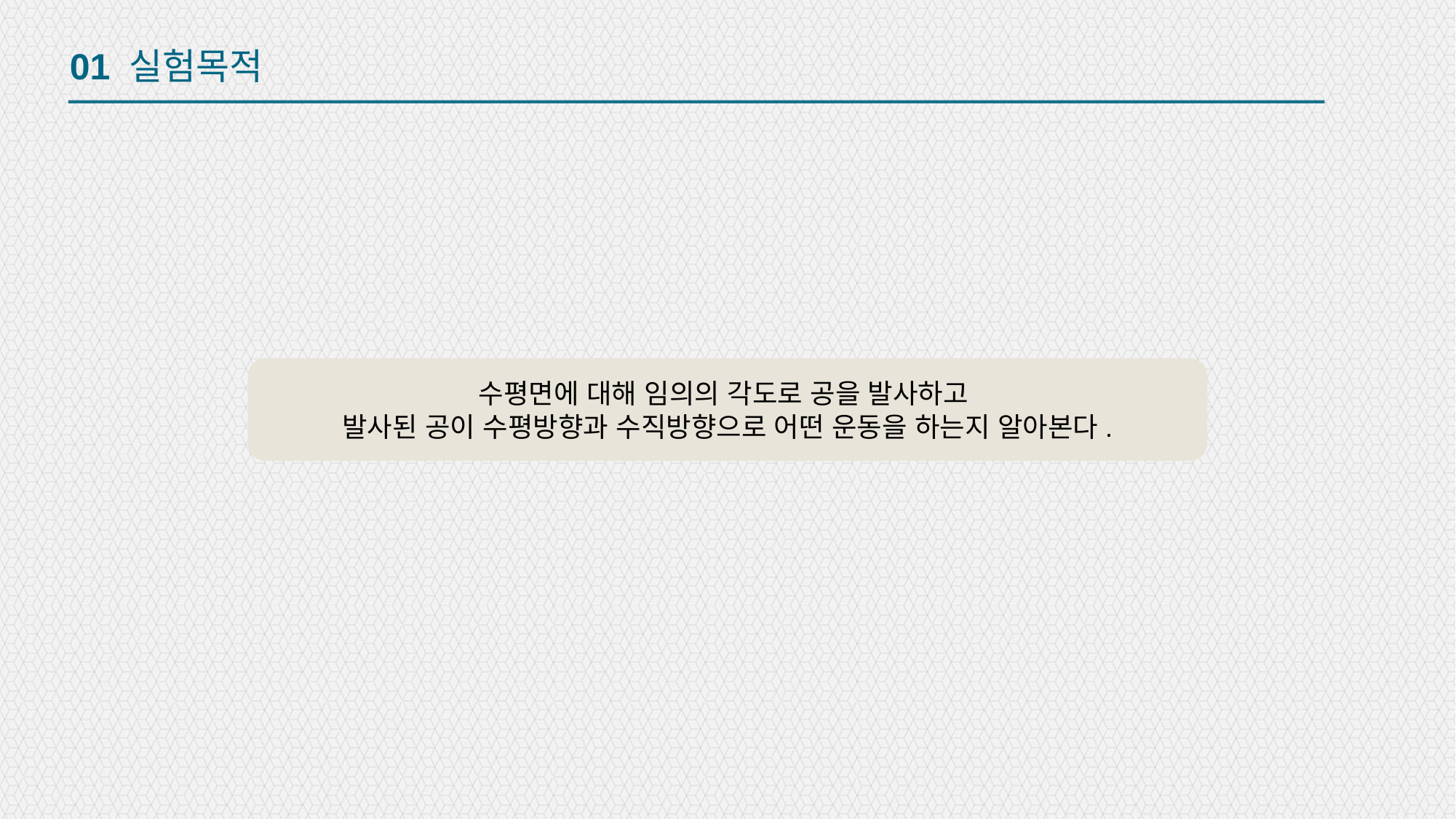

01 실험목적

수평면에 대해 임의의 각도로 공을 발사하고
발사된 공이 수평방향과 수직방향으로 어떤 운동을 하는지 알아본다.